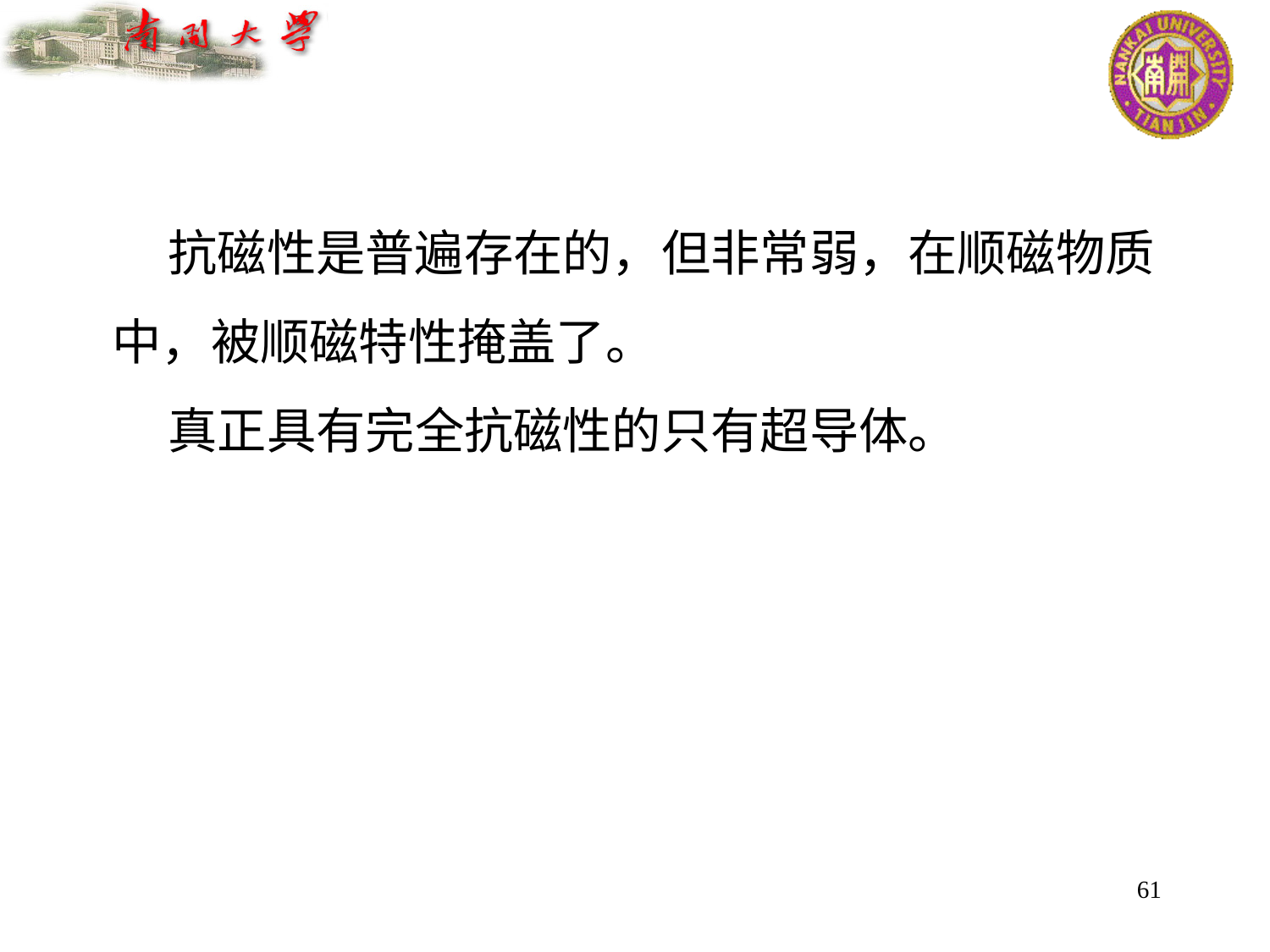

抗磁性是普遍存在的，但非常弱，在顺磁物质中，被顺磁特性掩盖了。
    真正具有完全抗磁性的只有超导体。
61